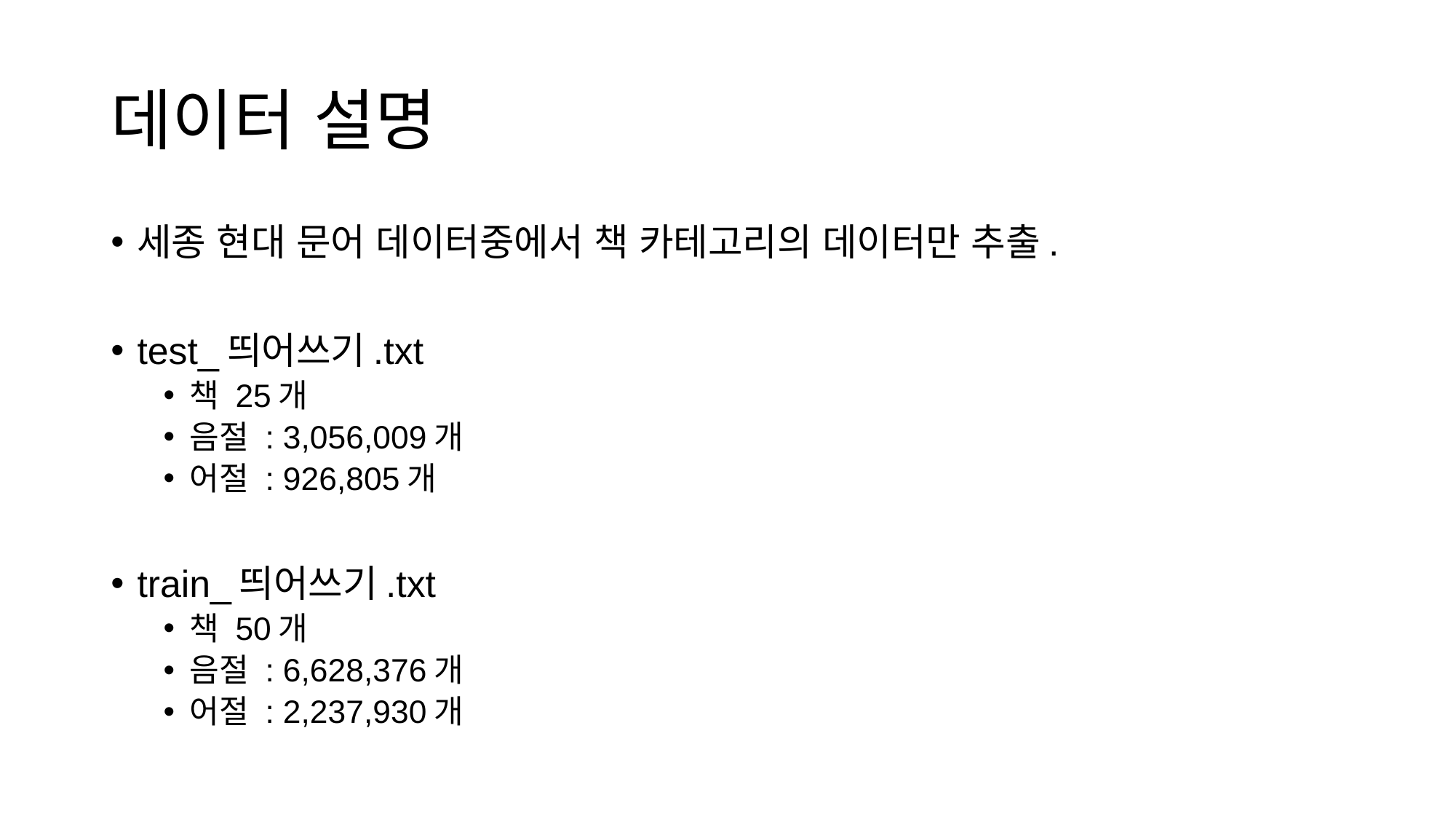

# 데이터 설명
세종 현대 문어 데이터중에서 책 카테고리의 데이터만 추출.

test_띄어쓰기.txt
책 25개
음절 : 3,056,009개
어절 : 926,805개

train_띄어쓰기.txt
책 50개
음절 : 6,628,376개
어절 : 2,237,930개